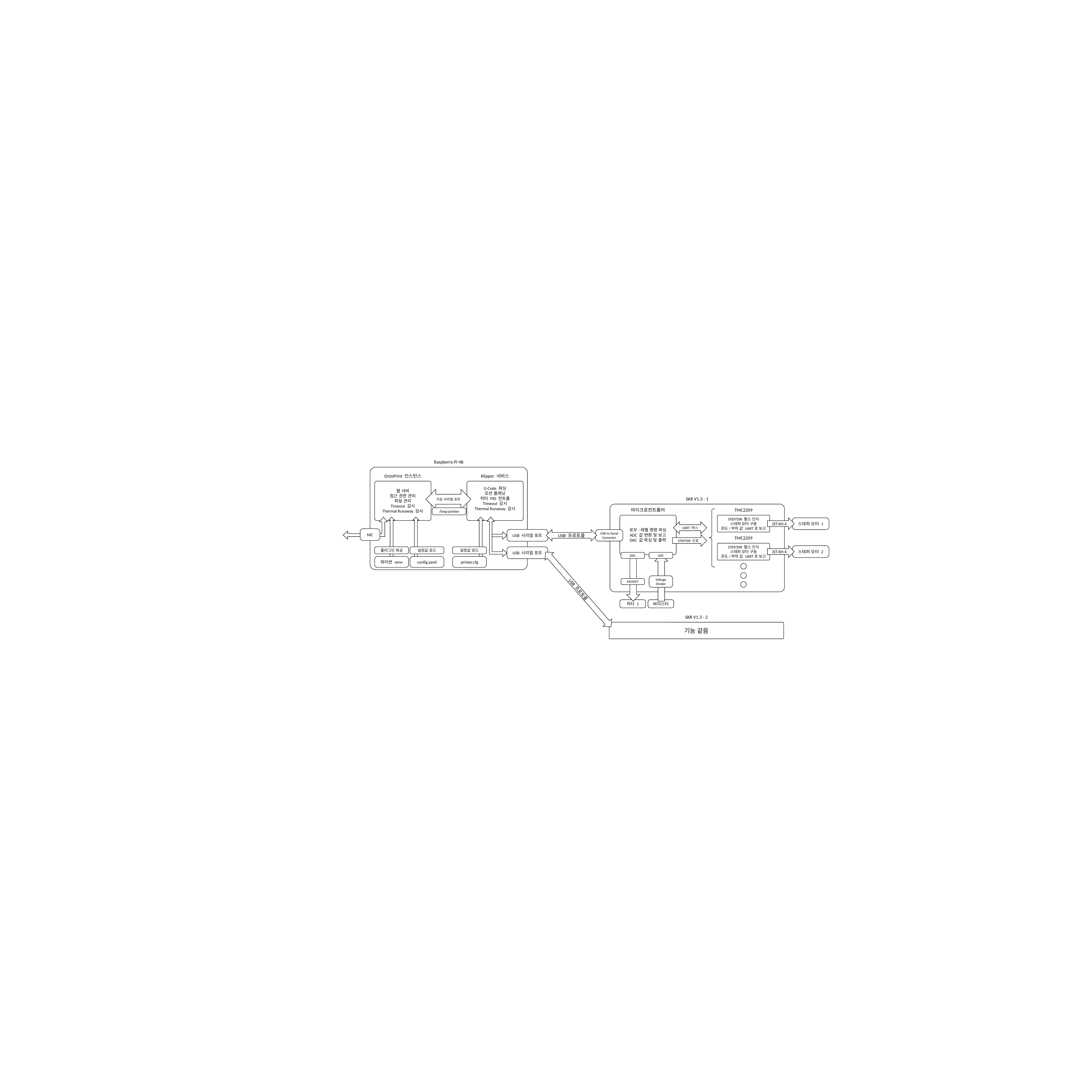

Raspberry Pi 4B

OctoPrint 인스턴스
Klipper 서비스
웹 서버
접근 권한 관리
파일 관리
Timeout 감시
Thermal Runaway 감시
G-Code 파싱
모션 플래닝
히터 PID 컨트롤
Timeout 감시
Thermal Runaway 감시

가상 시리얼 포트
/tmp/printer

NIC
USB 시리얼 포트
플러그인 제공
설정값 로드
설정값 로드
USB 시리얼 포트
파이썬 venv
config.yaml
printer.cfg
SKR V1.3 - 1

마이크로컨트롤러
TMC2209

로우-레벨 명령 파싱
ADC 값 변환 및 보고
DAC 값 파싱 및 출력
STEP/DIR 펄스 인식
스테퍼 모터 구동
온도/부하 값 UART로 보고
JST-XH-4
스테퍼 모터 1
UART 버스
USB 프로토콜
USB to Serial Converter
TMC2209
STEP/DIR 신호
STEP/DIR 펄스 인식
스테퍼 모터 구동
온도/부하 값 UART로 보고
스테퍼 모터 2
JST-XH-4
DAC
ADC

Voltage
Divider
MOSFET

USB 프로토콜
히터 1
써미스터
SKR V1.3 - 2
기능 같음